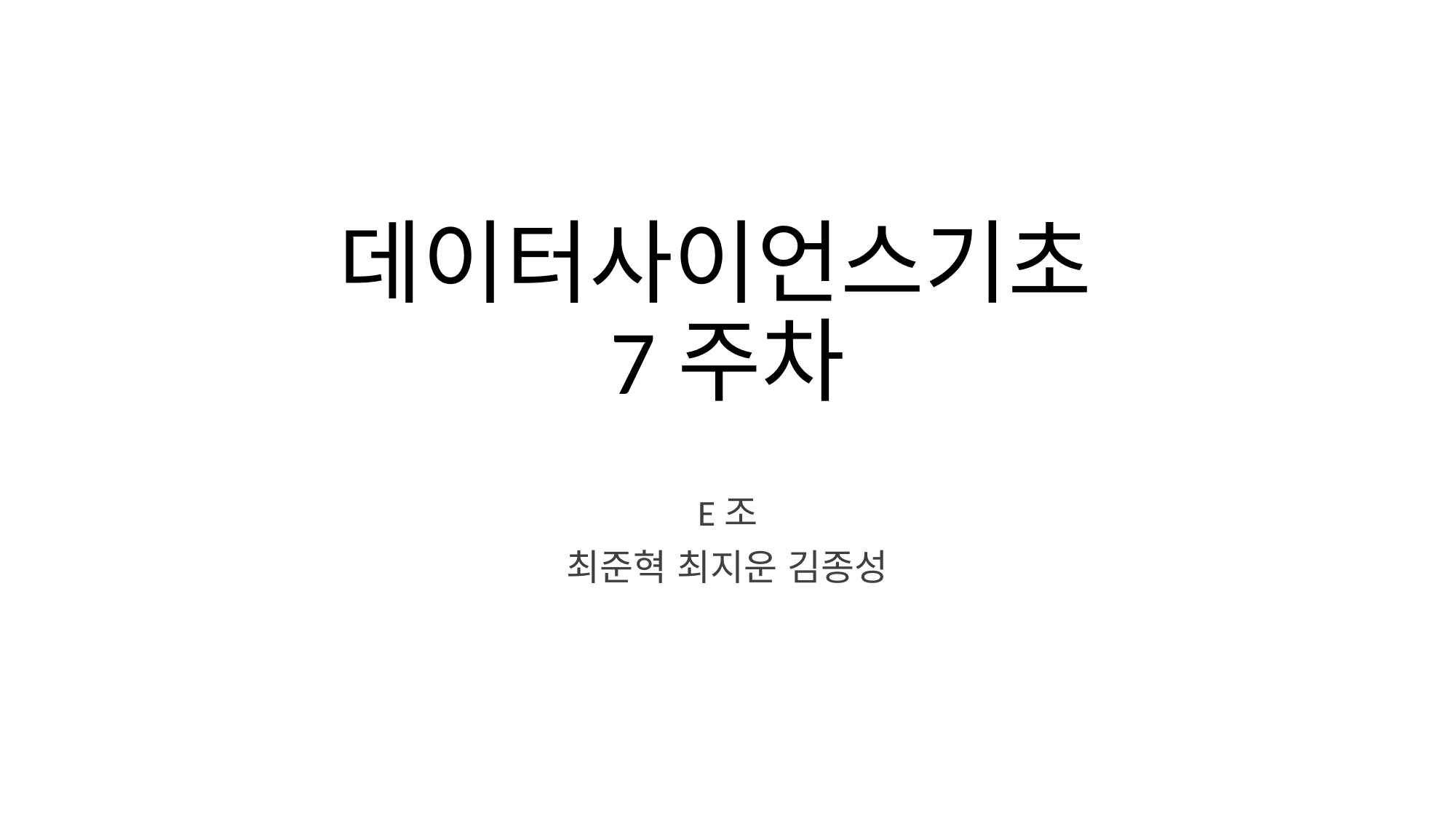

# 데이터사이언스기초 7주차

E조
최준혁 최지운 김종성